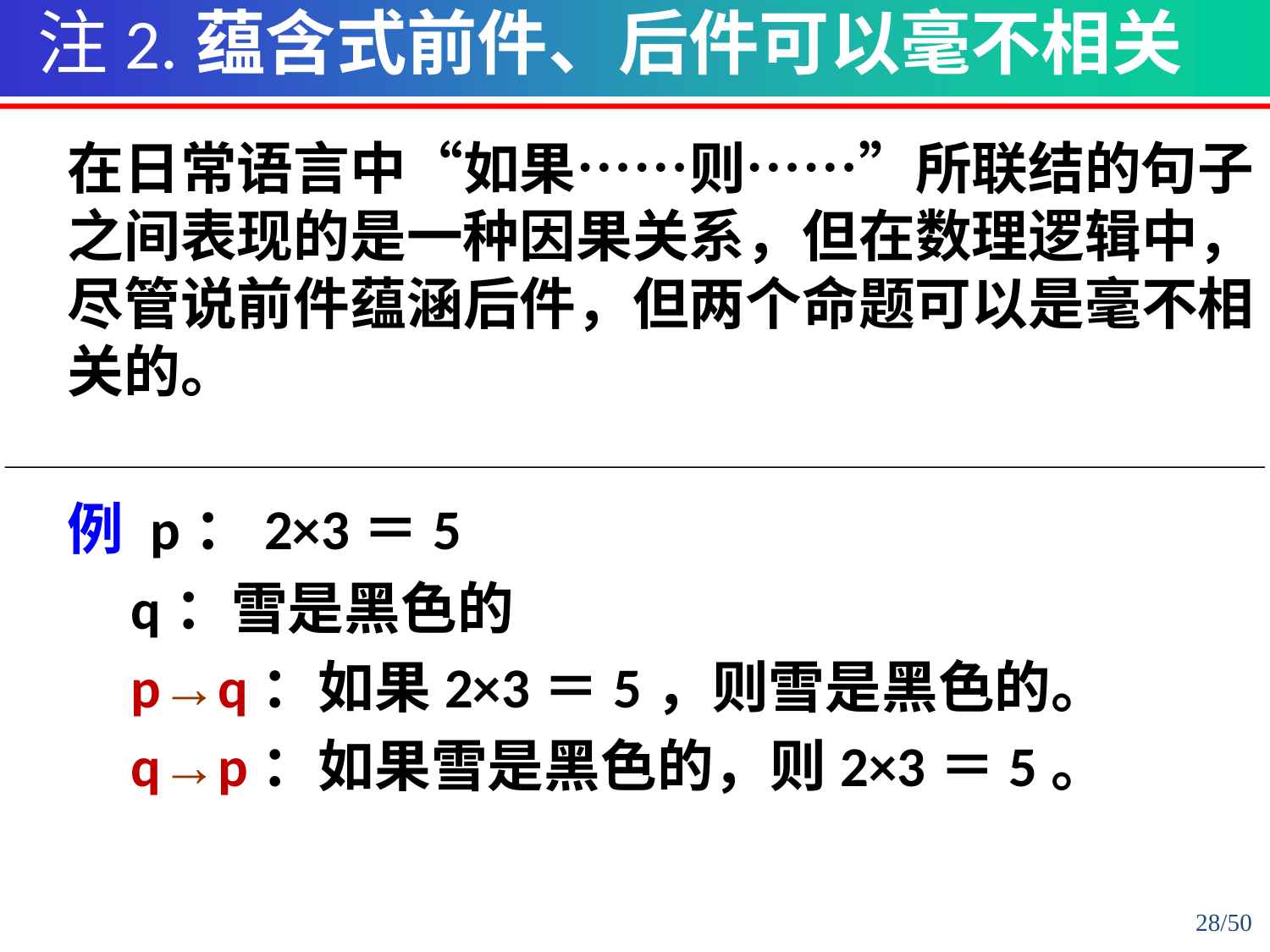

注2.蕴含式前件、后件可以毫不相关
在日常语言中“如果……则……”所联结的句子之间表现的是一种因果关系，但在数理逻辑中，尽管说前件蕴涵后件，但两个命题可以是毫不相关的。

例 p：2×3＝5
     q：雪是黑色的
     p→q：如果2×3＝5，则雪是黑色的。
     q→p：如果雪是黑色的，则2×3＝5。

28/50